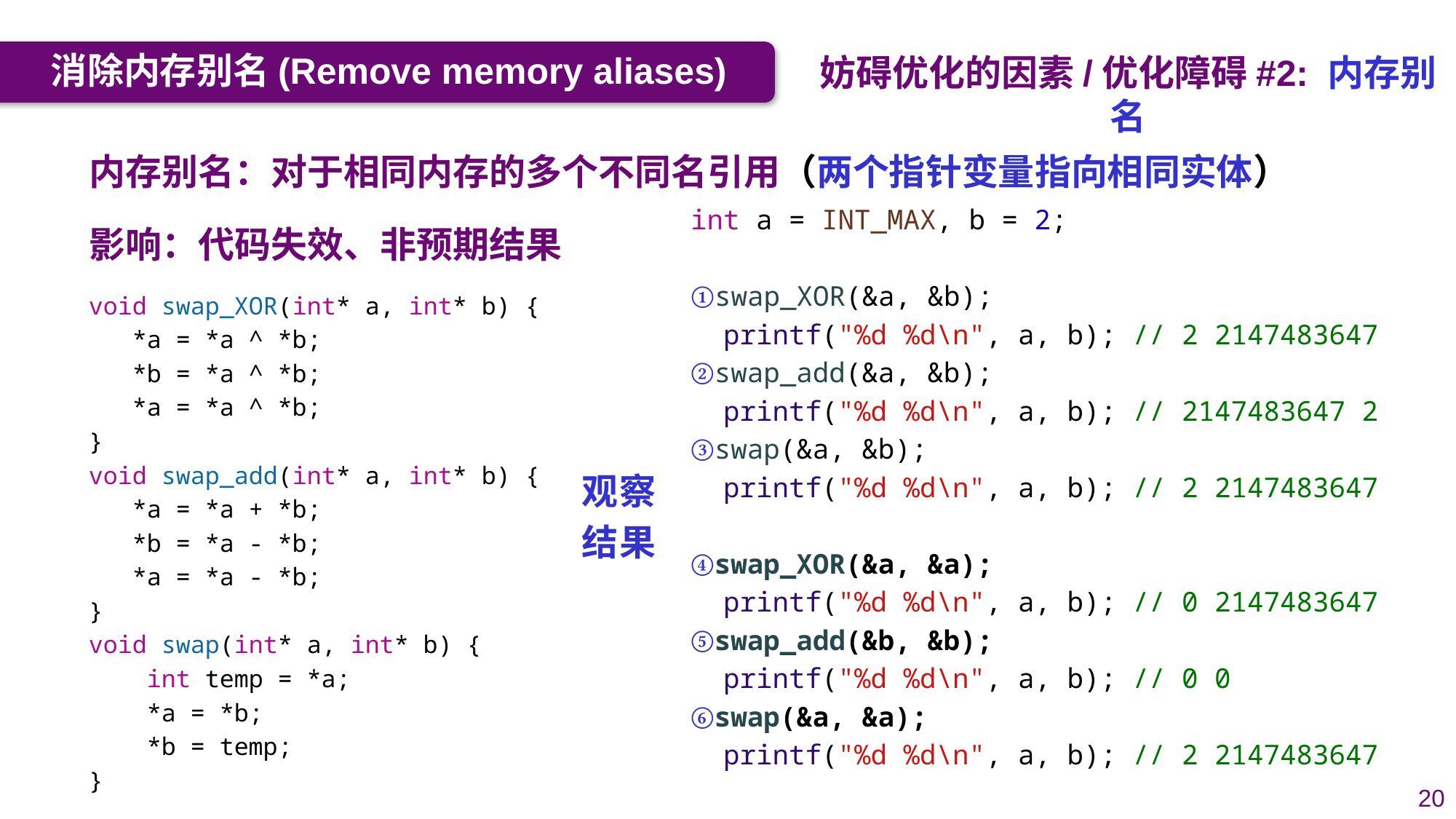

消除内存别名(Remove memory aliases)

妨碍优化的因素/优化障碍#2: 内存别名
内存别名：对于相同内存的多个不同名引用（两个指针变量指向相同实体）
影响：代码失效、非预期结果
int a = INT_MAX, b = 2;

①swap_XOR(&a, &b);
  printf("%d %d\n", a, b); // 2 2147483647
②swap_add(&a, &b);
  printf("%d %d\n", a, b); // 2147483647 2
③swap(&a, &b);
  printf("%d %d\n", a, b); // 2 2147483647

④swap_XOR(&a, &a);
  printf("%d %d\n", a, b); // 0 2147483647
⑤swap_add(&b, &b);
  printf("%d %d\n", a, b); // 0 0
⑥swap(&a, &a);
  printf("%d %d\n", a, b); // 2 2147483647
void swap_XOR(int* a, int* b) {
   *a = *a ^ *b;
   *b = *a ^ *b;
   *a = *a ^ *b;
}
void swap_add(int* a, int* b) {
   *a = *a + *b;
   *b = *a - *b;
   *a = *a - *b;
}
void swap(int* a, int* b) {
    int temp = *a;
    *a = *b;
    *b = temp;
}
观察
结果
20